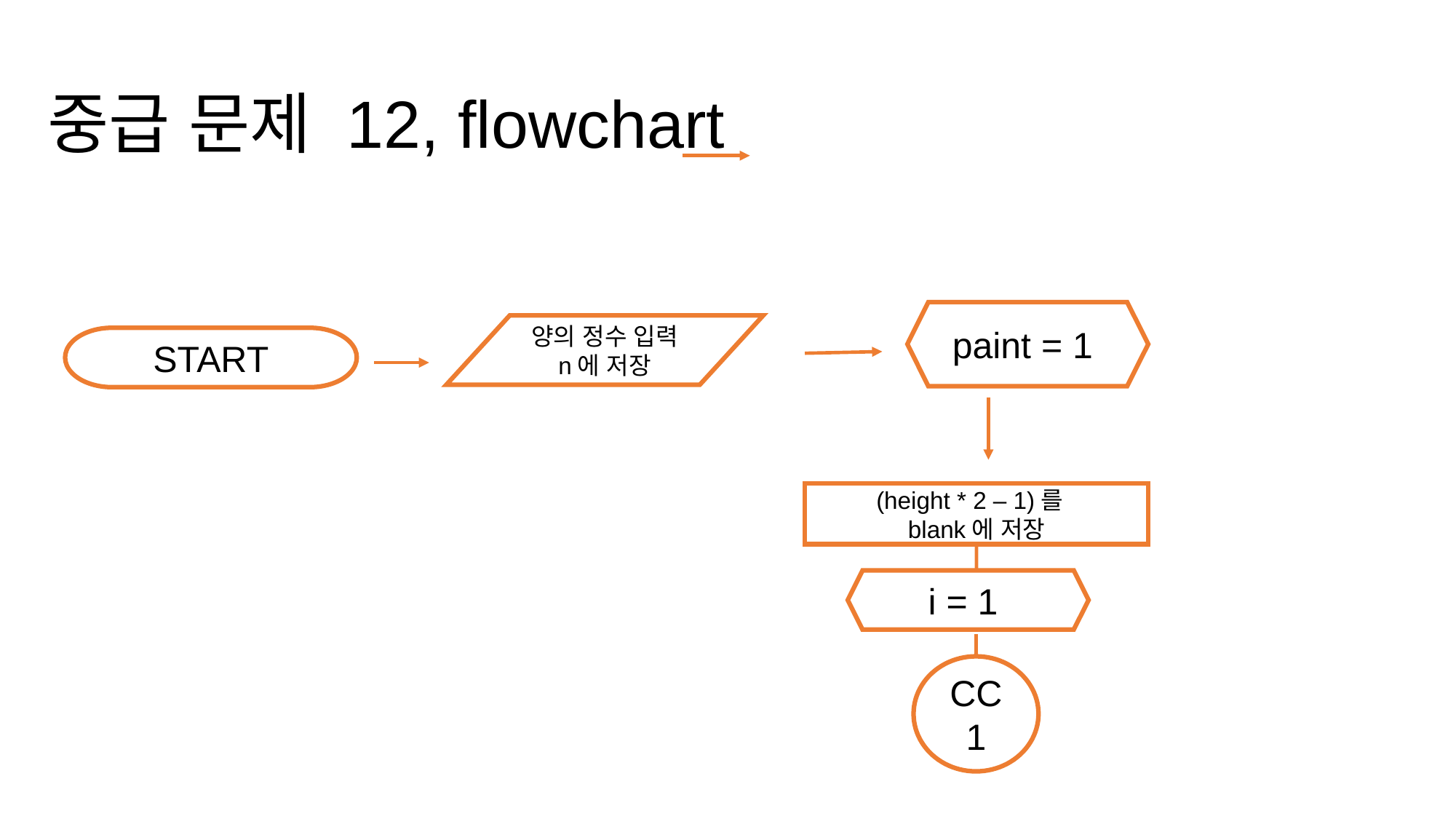

# 중급 문제 12, flowchart
START
paint = 1
양의 정수 입력
n에 저장
(height * 2 – 1)를
blank에 저장
i = 1
CC1